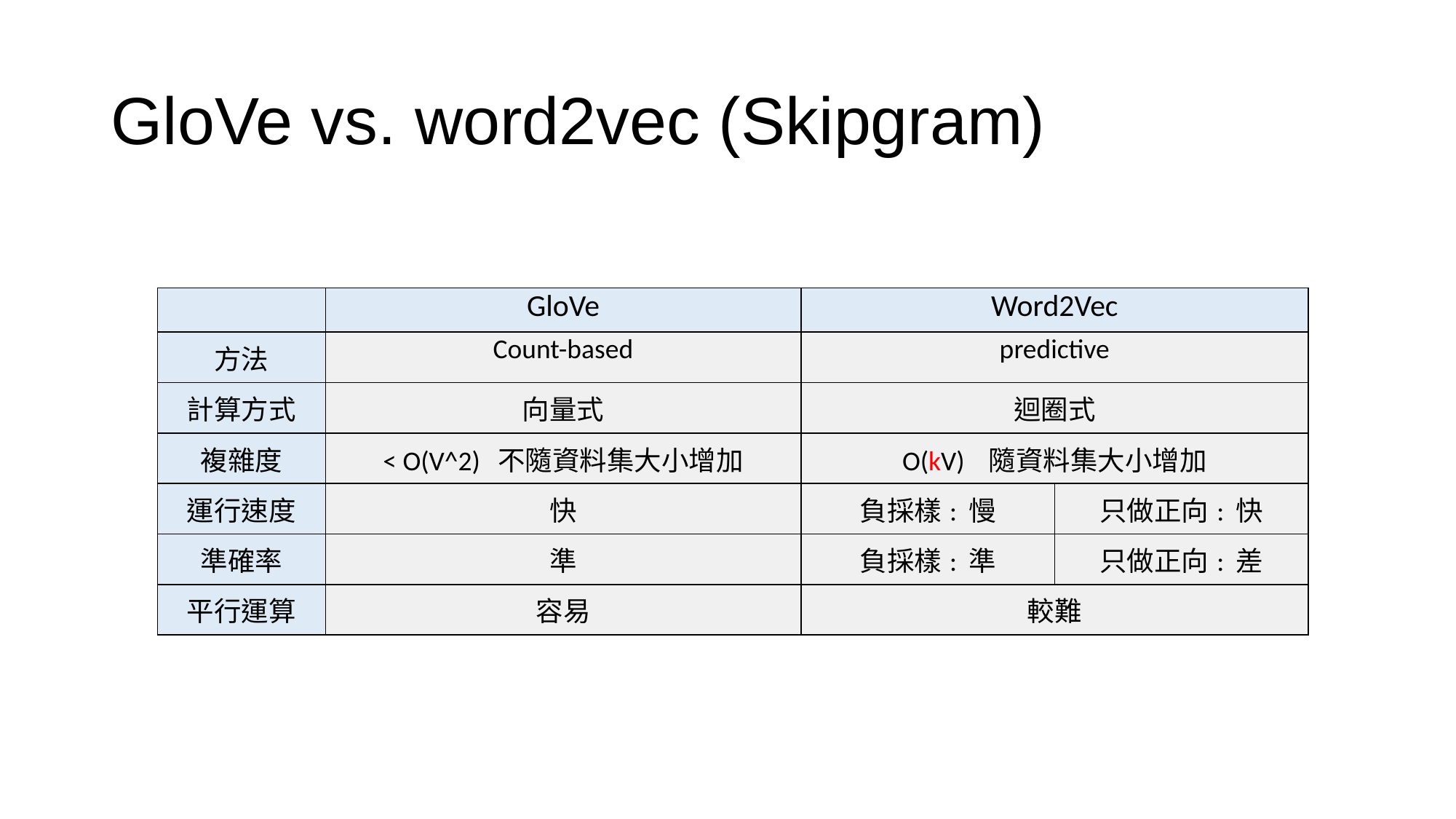

# GloVe vs. word2vec (Skipgram)
|  | GloVe | Word2Vec |  |
| --- | --- | --- | --- |
| 方法 | Count-based | predictive |  |
| 計算方式 | 向量式 | 迴圈式 |  |
| 複雜度 | < O(V^2) 不隨資料集大小增加 | O(kV) 隨資料集大小增加 |  |
| 運行速度 | 快 | 負採樣: 慢 | 只做正向: 快 |
| 準確率 | 準 | 負採樣: 準 | 只做正向: 差 |
| 平行運算 | 容易 | 較難 |  |